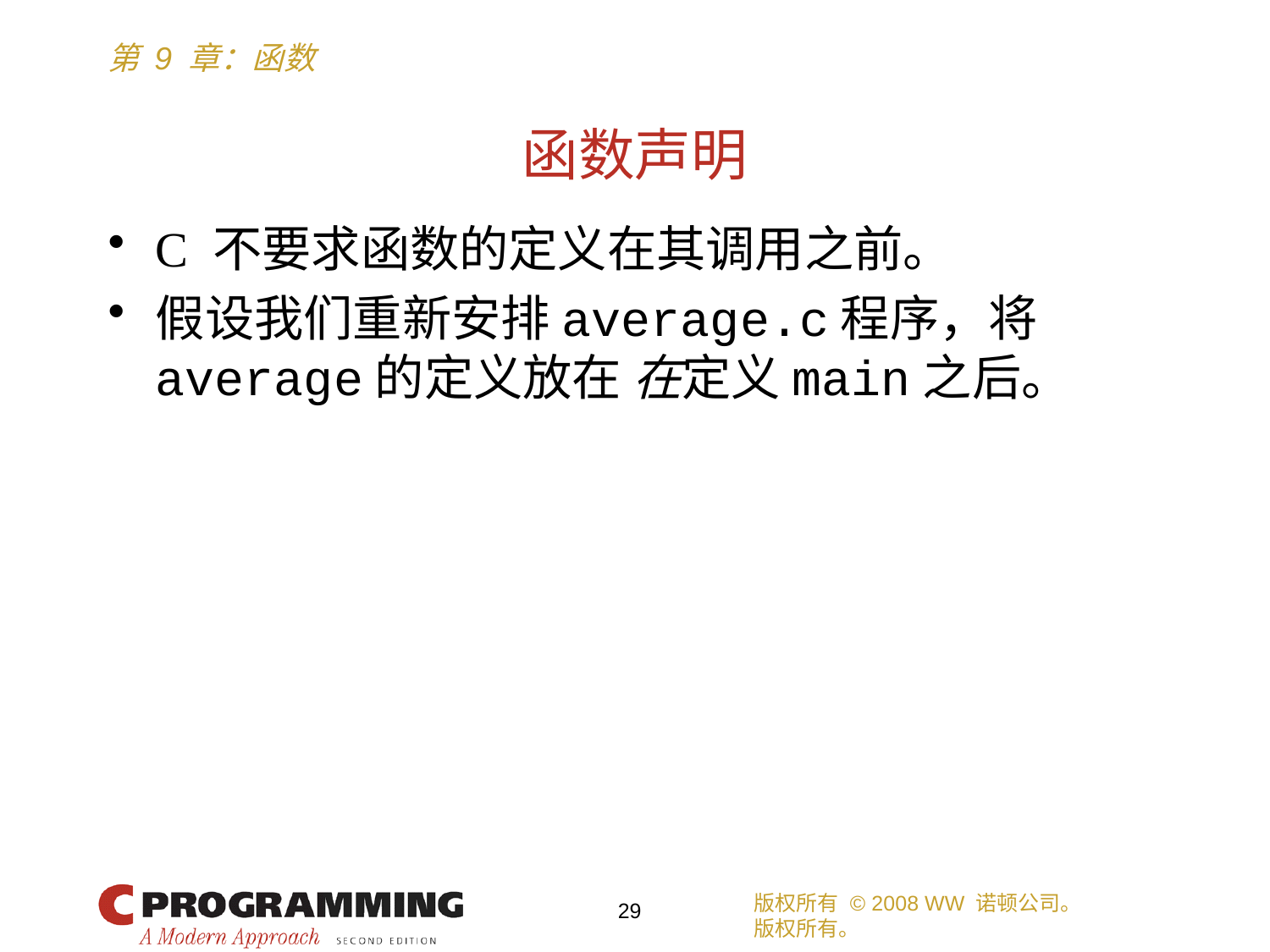

# 函数声明
C 不要求函数的定义在其调用之前。
假设我们重新安排average.c程序，将average的定义放在 在定义main之后。
版权所有 © 2008 WW 诺顿公司。
版权所有。
29